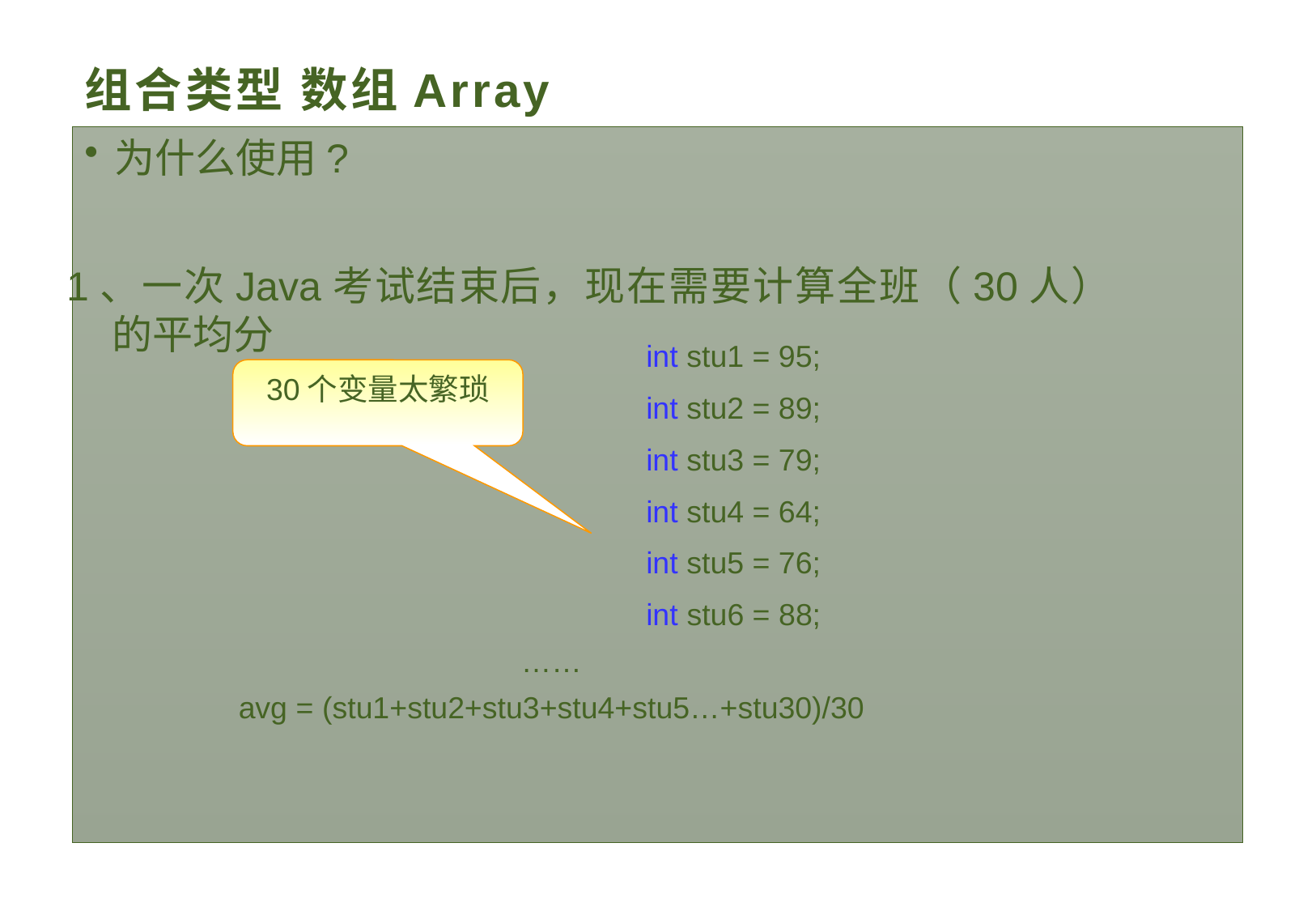

# 组合类型 数组Array
为什么使用?

1、一次Java考试结束后，现在需要计算全班（30人）的平均分
int stu1 = 95;
int stu2 = 89;
int stu3 = 79;
int stu4 = 64;
int stu5 = 76;
int stu6 = 88;
……
avg = (stu1+stu2+stu3+stu4+stu5…+stu30)/30

30个变量太繁琐